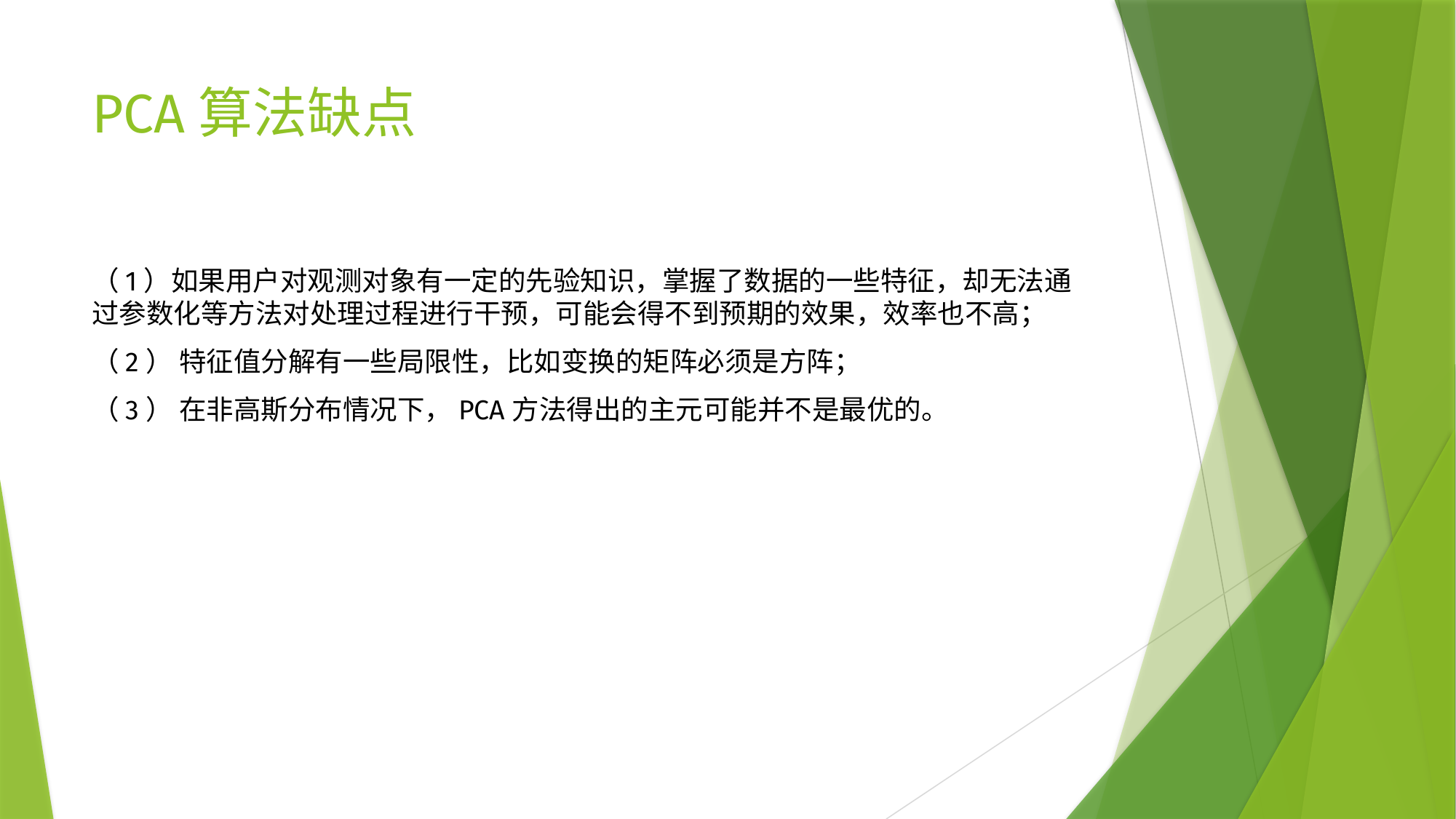

# PCA算法缺点
（1）如果用户对观测对象有一定的先验知识，掌握了数据的一些特征，却无法通过参数化等方法对处理过程进行干预，可能会得不到预期的效果，效率也不高；
（2） 特征值分解有一些局限性，比如变换的矩阵必须是方阵；
（3） 在非高斯分布情况下，PCA方法得出的主元可能并不是最优的。